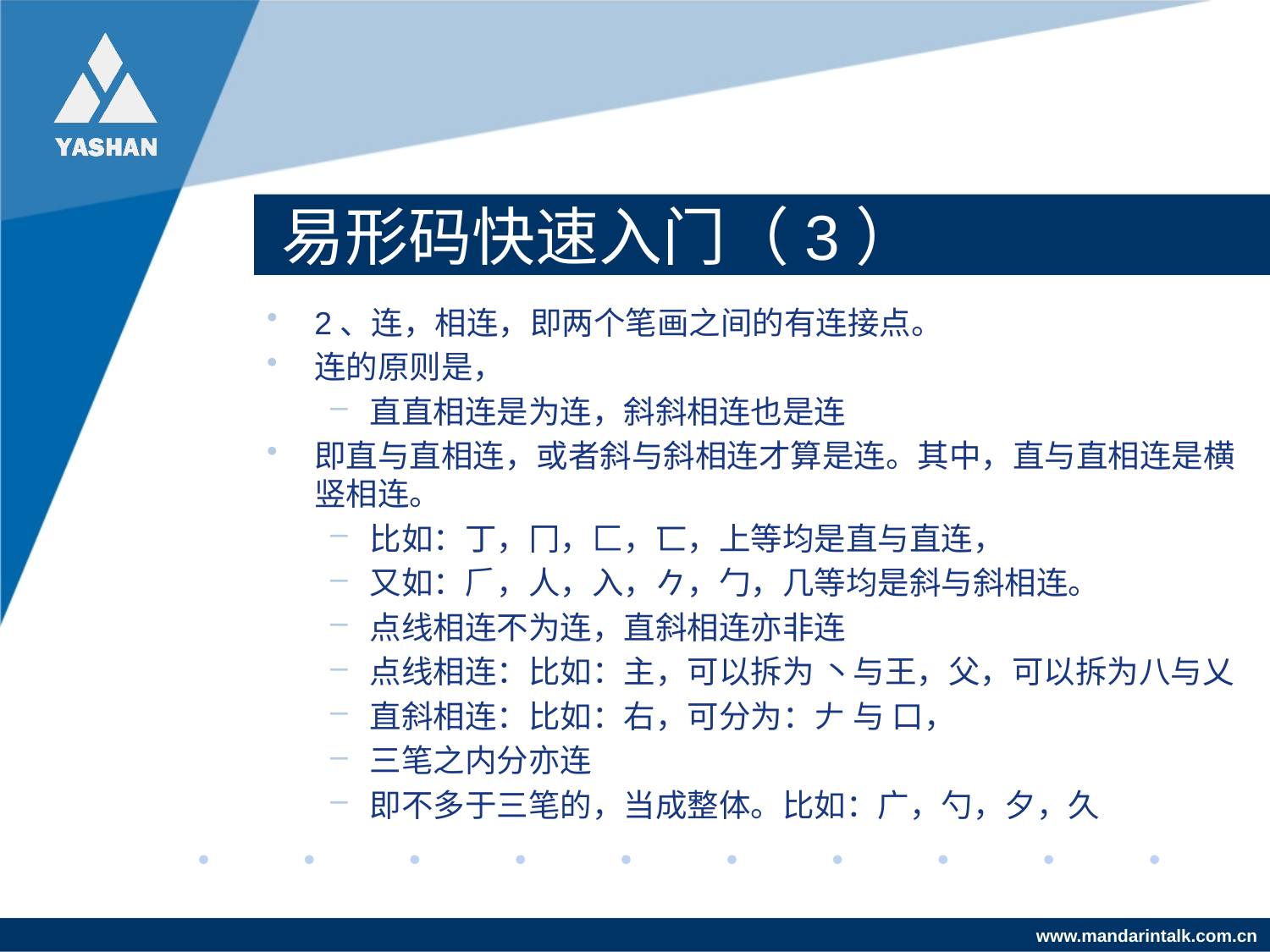

# 易形码快速入门（3）
2、连，相连，即两个笔画之间的有连接点。
连的原则是，
直直相连是为连，斜斜相连也是连
即直与直相连，或者斜与斜相连才算是连。其中，直与直相连是横竖相连。
比如：丁，冂，匚，匸，上等均是直与直连，
又如：𠂆，人，入，𠂊，勹，几等均是斜与斜相连。
点线相连不为连，直斜相连亦非连
点线相连：比如：主，可以拆为 丶与王，父，可以拆为八与乂
直斜相连：比如：右，可分为：𠂇 与 口，
三笔之内分亦连
即不多于三笔的，当成整体。比如：广，勺，夕，久